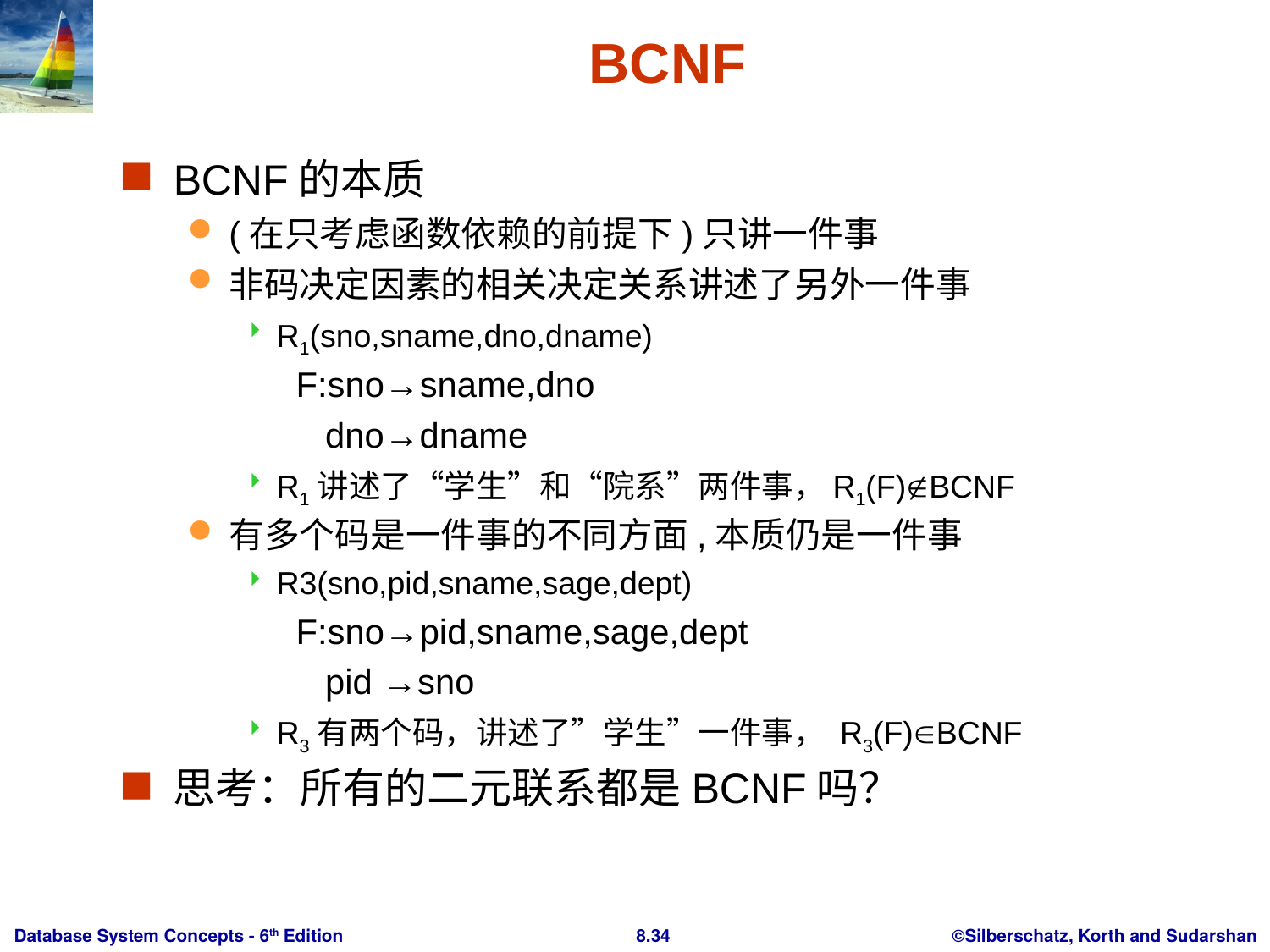

# BCNF
BCNF的本质
(在只考虑函数依赖的前提下)只讲一件事
非码决定因素的相关决定关系讲述了另外一件事
R1(sno,sname,dno,dname)
	  F:sno→sname,dno
 	     dno→dname
R1讲述了“学生”和“院系”两件事，R1(F)∉BCNF
有多个码是一件事的不同方面,本质仍是一件事
R3(sno,pid,sname,sage,dept)
	  F:sno→pid,sname,sage,dept
	     pid →sno
R3有两个码，讲述了”学生”一件事， R3(F)∈BCNF
思考：所有的二元联系都是BCNF吗？